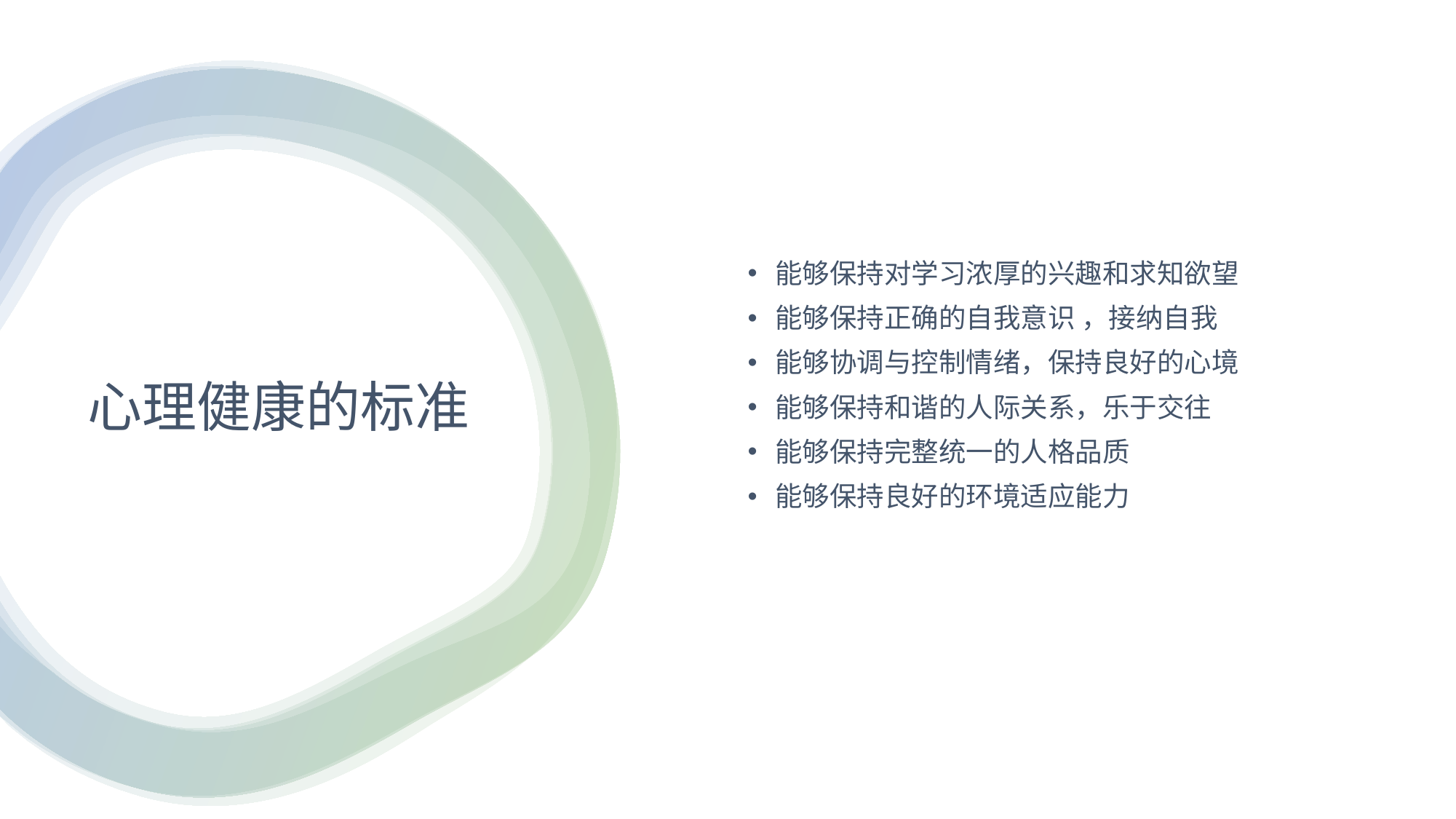

能够保持对学习浓厚的兴趣和求知欲望
能够保持正确的自我意识 ，接纳自我
能够协调与控制情绪，保持良好的心境
能够保持和谐的人际关系，乐于交往
能够保持完整统一的人格品质
能够保持良好的环境适应能力

# 心理健康的标准